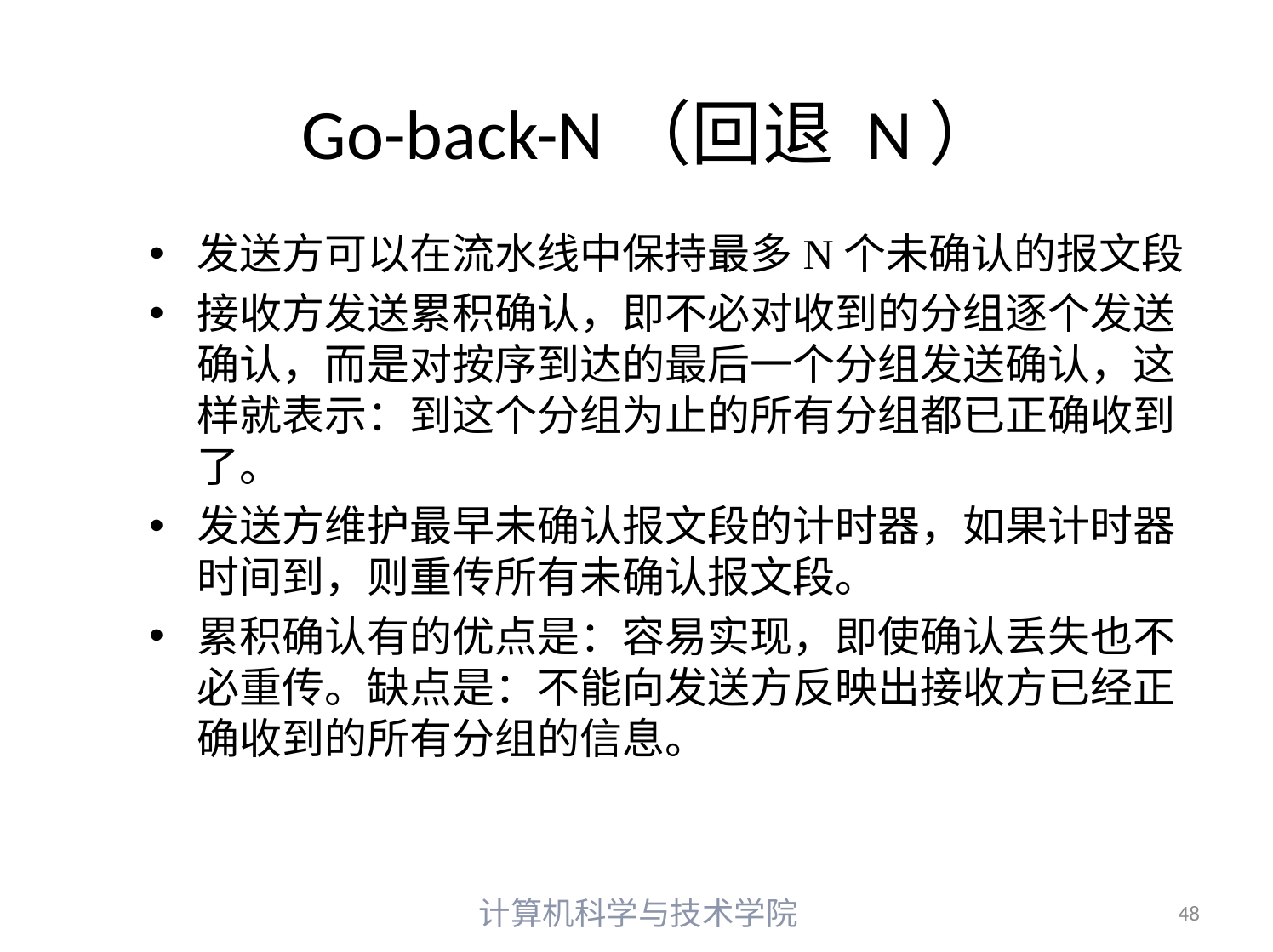

# Go-back-N（回退 N）
发送方可以在流水线中保持最多N个未确认的报文段
接收方发送累积确认，即不必对收到的分组逐个发送确认，而是对按序到达的最后一个分组发送确认，这样就表示：到这个分组为止的所有分组都已正确收到了。
发送方维护最早未确认报文段的计时器，如果计时器时间到，则重传所有未确认报文段。
累积确认有的优点是：容易实现，即使确认丢失也不必重传。缺点是：不能向发送方反映出接收方已经正确收到的所有分组的信息。

计算机科学与技术学院
48